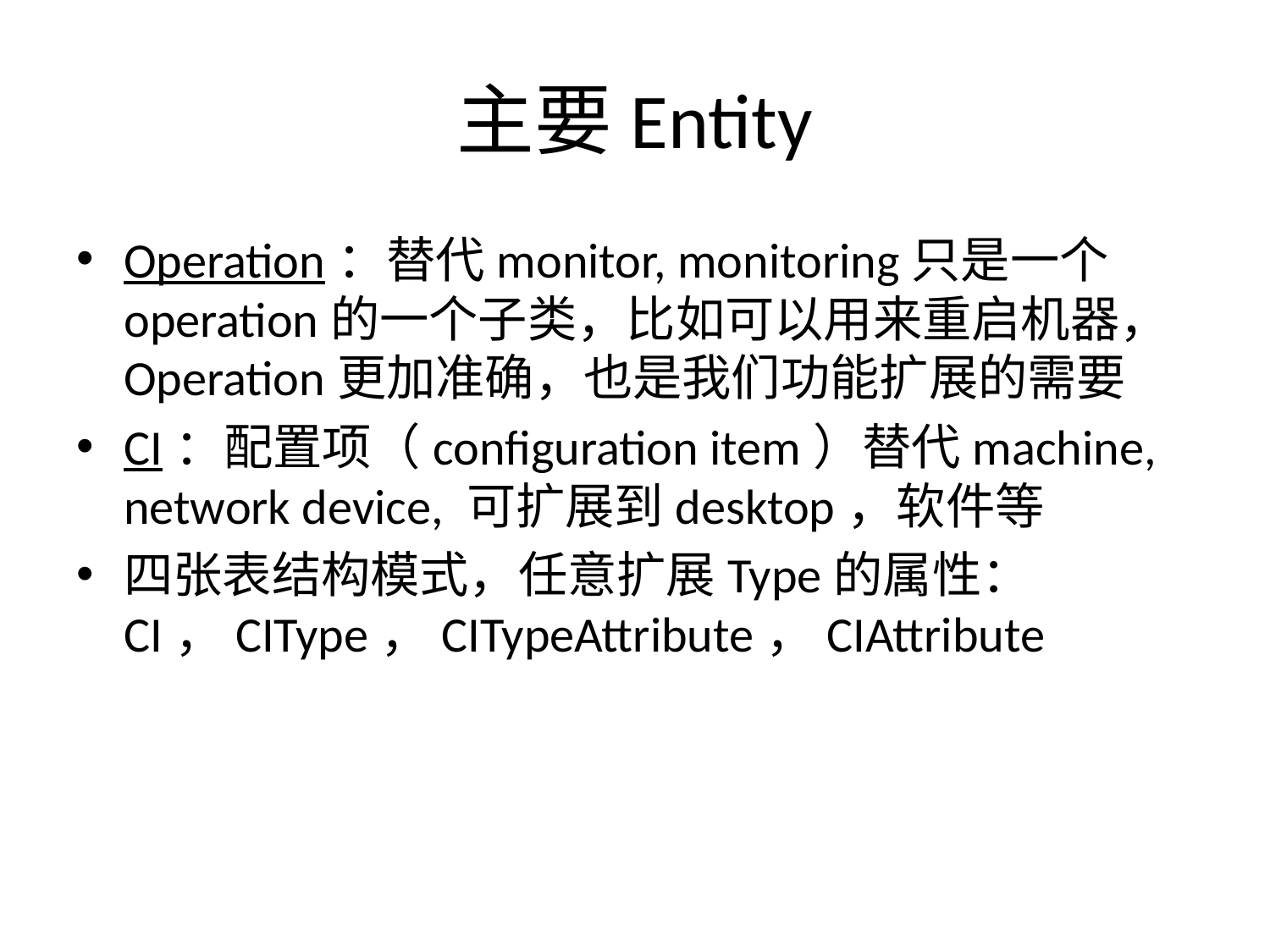

# 主要Entity
Operation：替代monitor, monitoring只是一个operation的一个子类，比如可以用来重启机器，Operation更加准确，也是我们功能扩展的需要
CI：配置项（configuration item）替代machine, network device, 可扩展到desktop，软件等
四张表结构模式，任意扩展Type的属性：CI，CIType，CITypeAttribute，CIAttribute